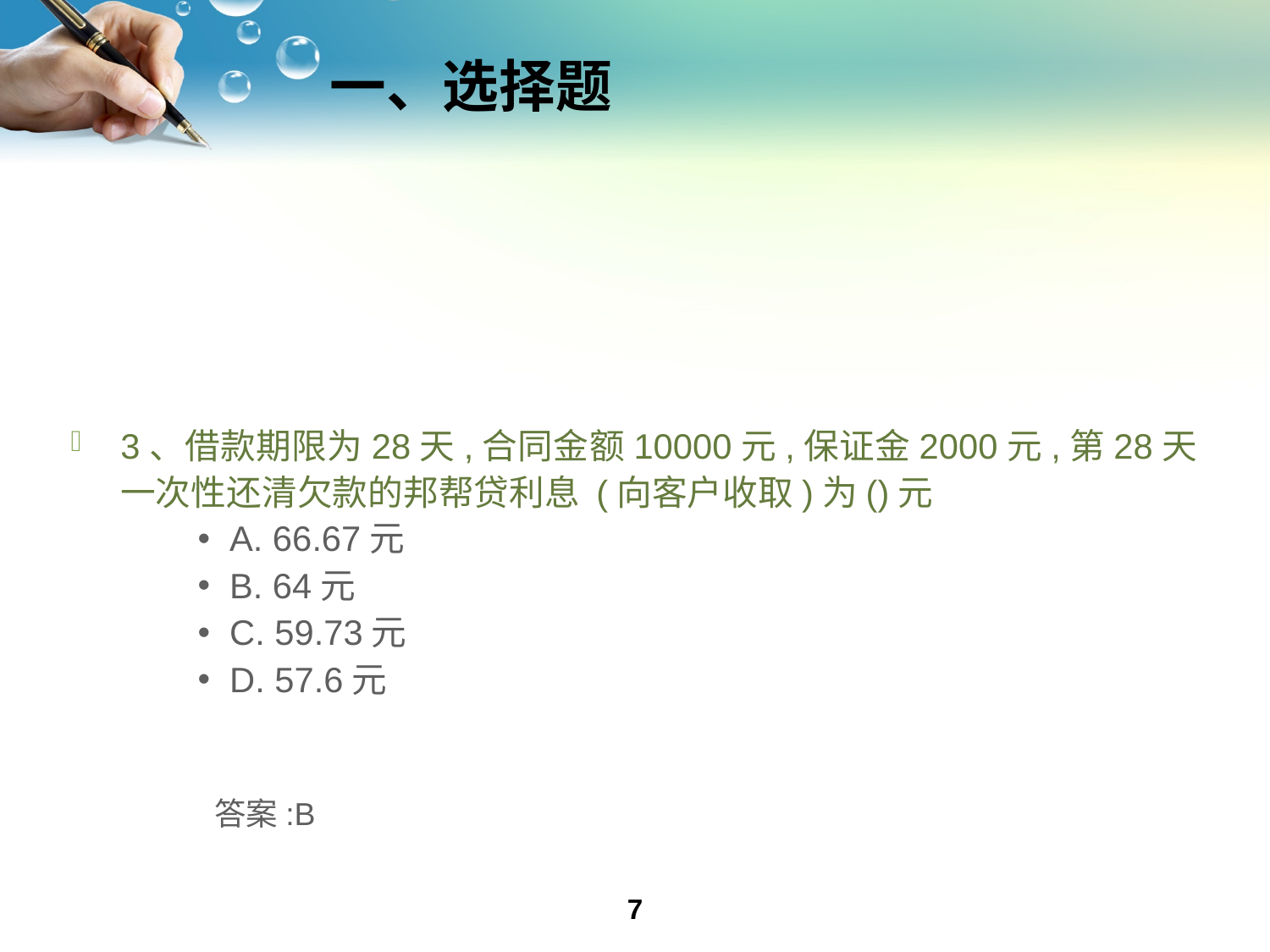

# 一、选择题

3、借款期限为28天,合同金额10000元,保证金2000元,第28天一次性还清欠款的邦帮贷利息 (向客户收取)为()元
A. 66.67元
B. 64元
C. 59.73元
D. 57.6元

答案:B
7